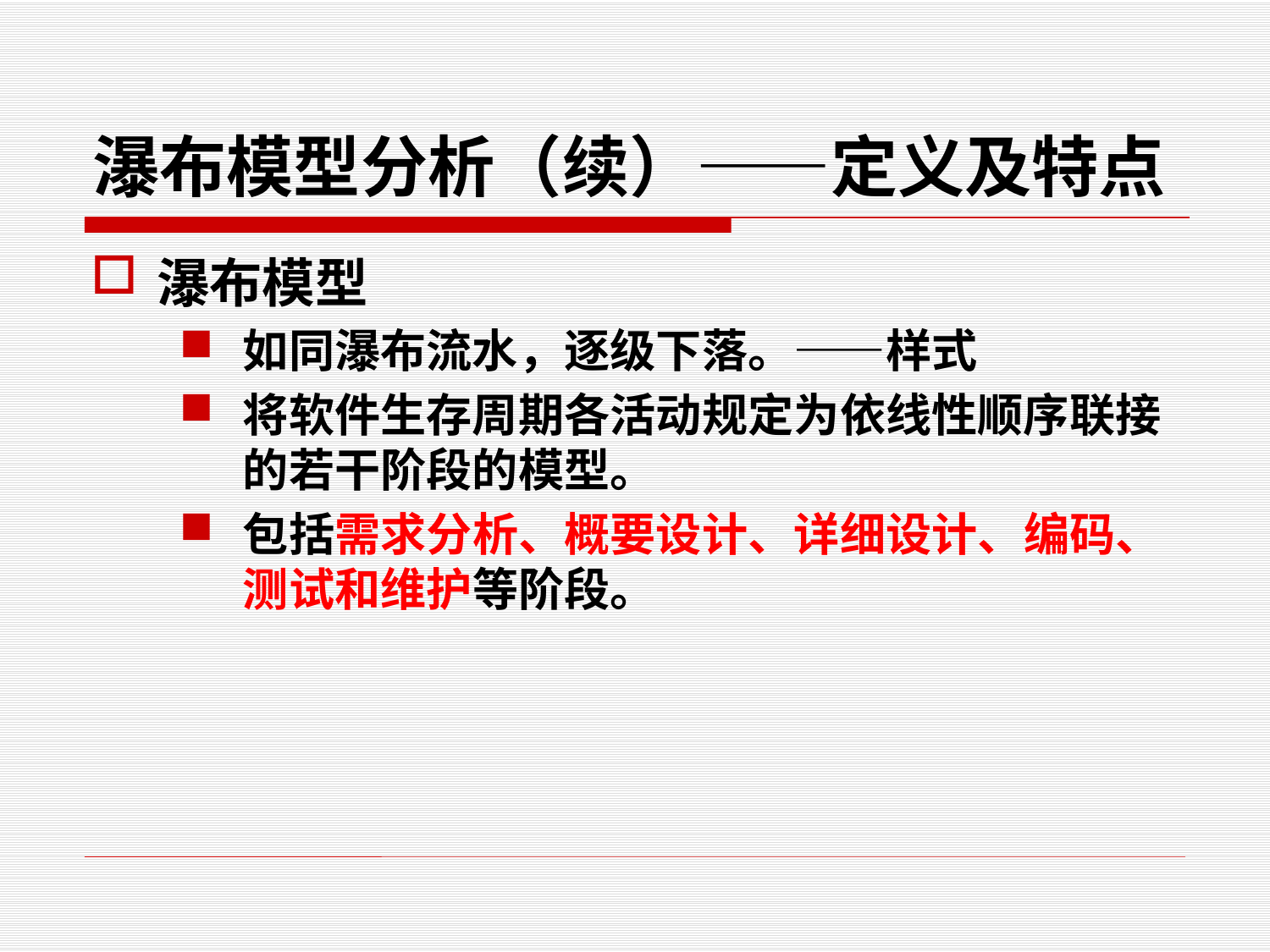

# 瀑布模型分析（续）——定义及特点
瀑布模型
如同瀑布流水，逐级下落。——样式
将软件生存周期各活动规定为依线性顺序联接的若干阶段的模型。
包括需求分析、概要设计、详细设计、编码、测试和维护等阶段。